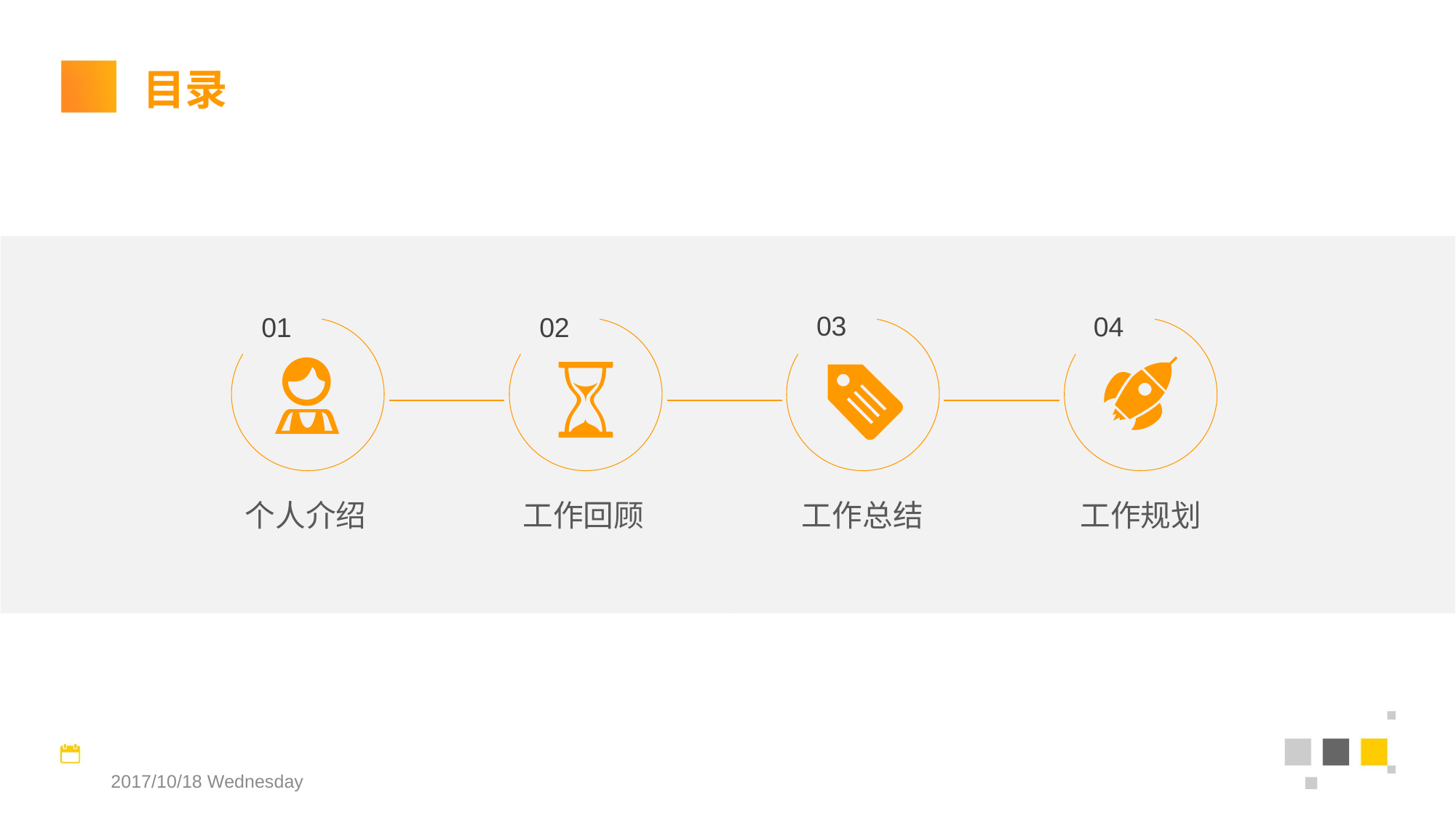

目录

03
04
01
02

个人介绍
工作回顾
工作总结
工作规划
2017/10/18 Wednesday
2